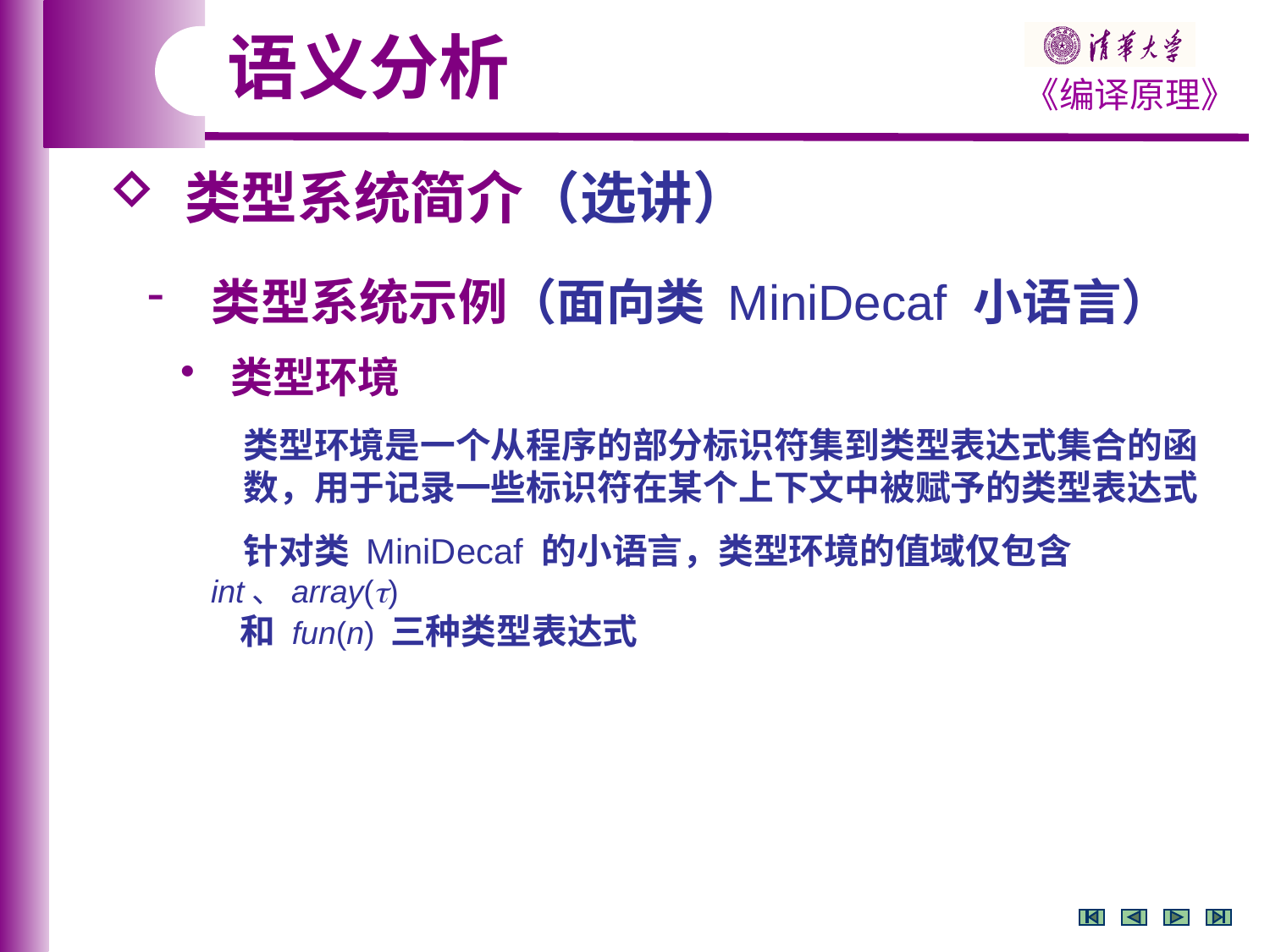

语义分析
 类型系统简介（选讲）
  类型系统示例（面向类 MiniDecaf 小语言）

 类型环境

   类型环境是一个从程序的部分标识符集到类型表达式集合的函
   数，用于记录一些标识符在某个上下文中被赋予的类型表达式

   针对类 MiniDecaf 的小语言，类型环境的值域仅包含 int、array(τ)
   和 fun(n) 三种类型表达式